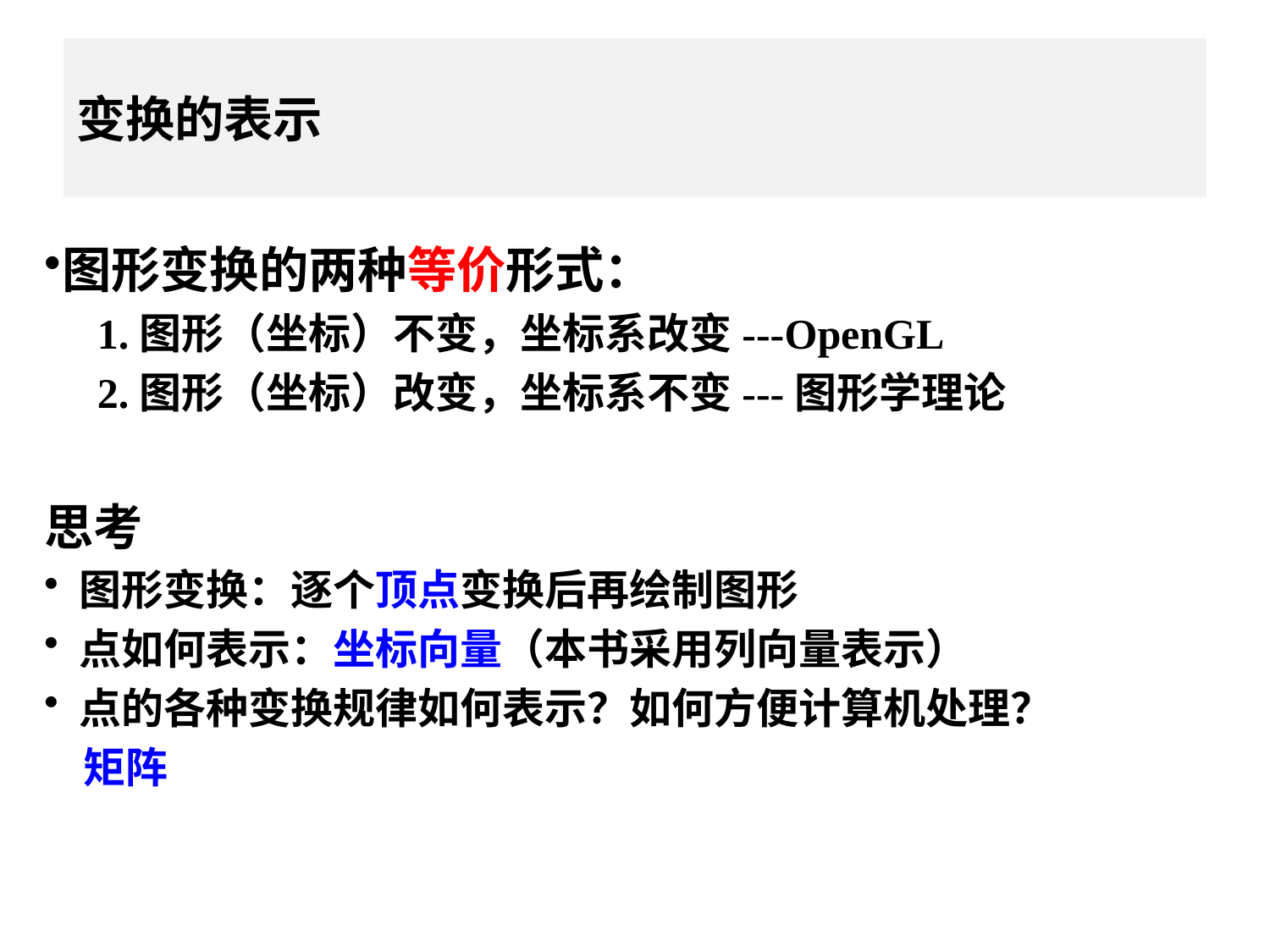

变换的表示
图形变换的两种等价形式：
     1.图形（坐标）不变，坐标系改变---OpenGL
     2.图形（坐标）改变，坐标系不变---图形学理论

思考
 图形变换：逐个顶点变换后再绘制图形
 点如何表示：坐标向量（本书采用列向量表示）
 点的各种变换规律如何表示？如何方便计算机处理？
   矩阵